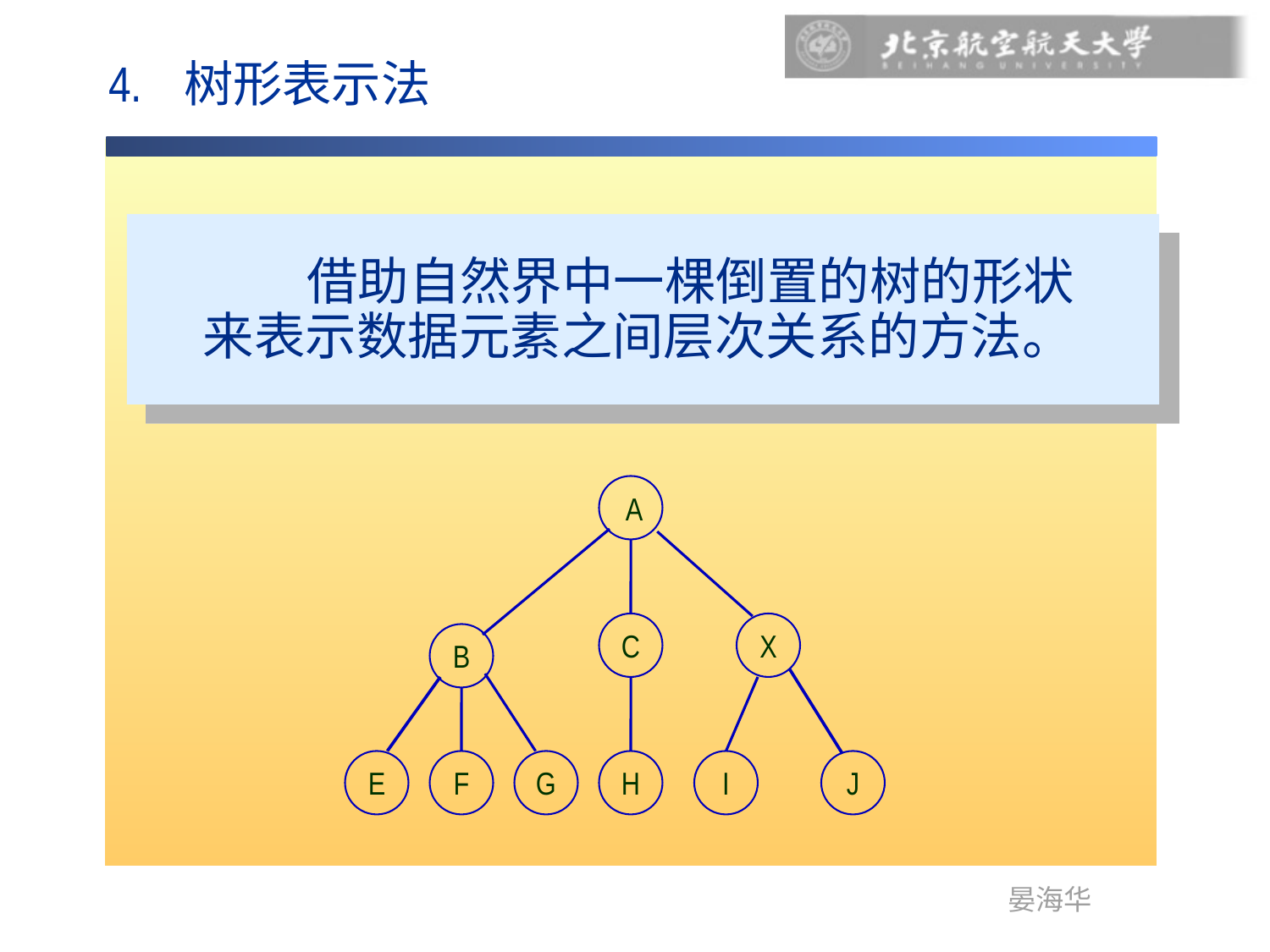

4. 树形表示法

        借助自然界中一棵倒置的树的形状来表示数据元素之间层次关系的方法。
 A

C
X
B

E
F
G
H
I
J